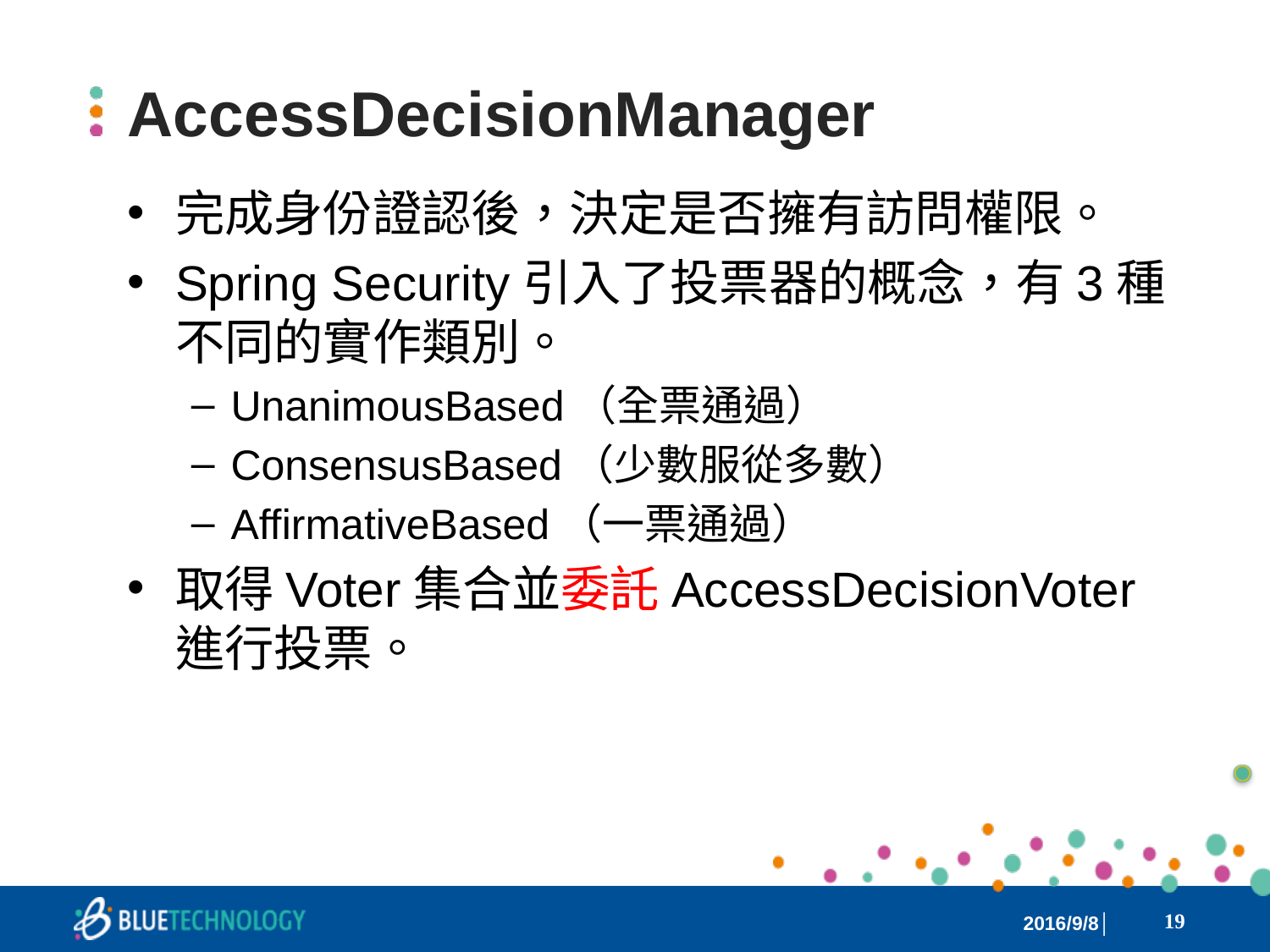

# AccessDecisionManager
完成身份證認後，決定是否擁有訪問權限。
Spring Security引入了投票器的概念，有3種不同的實作類別。
UnanimousBased（全票通過）
ConsensusBased（少數服從多數）
AffirmativeBased（一票通過）
取得Voter集合並委託AccessDecisionVoter進行投票。